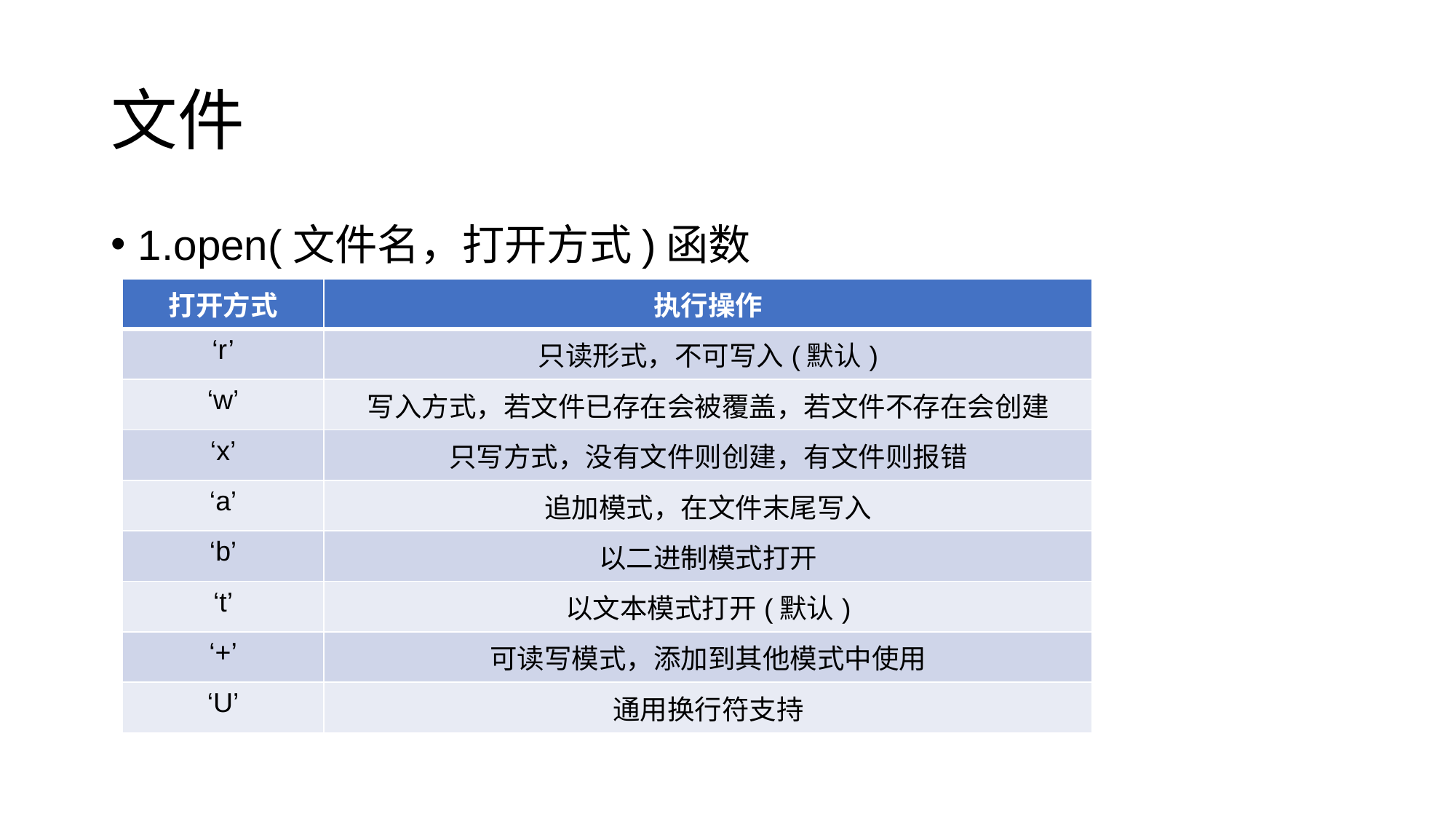

# 文件
1.open(文件名，打开方式)函数
| 打开方式 | 执行操作 |
| --- | --- |
| ‘r’ | 只读形式，不可写入(默认) |
| ‘w’ | 写入方式，若文件已存在会被覆盖，若文件不存在会创建 |
| ‘x’ | 只写方式，没有文件则创建，有文件则报错 |
| ‘a’ | 追加模式，在文件末尾写入 |
| ‘b’ | 以二进制模式打开 |
| ‘t’ | 以文本模式打开(默认) |
| ‘+’ | 可读写模式，添加到其他模式中使用 |
| ‘U’ | 通用换行符支持 |